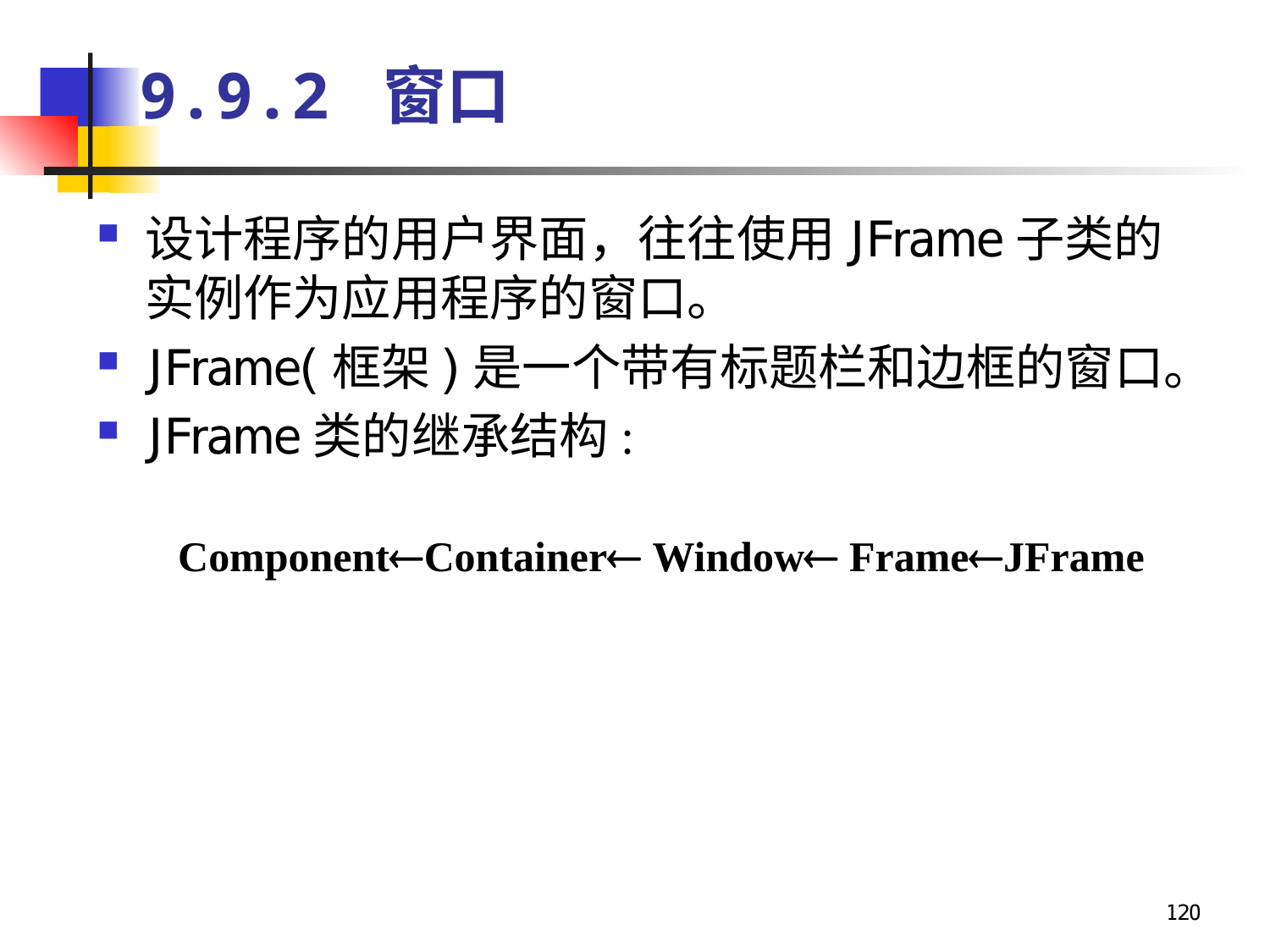

# 9.9.2 窗口
设计程序的用户界面，往往使用JFrame子类的实例作为应用程序的窗口。
JFrame(框架)是一个带有标题栏和边框的窗口。
JFrame类的继承结构:

Component←Container← Window← Frame←JFrame